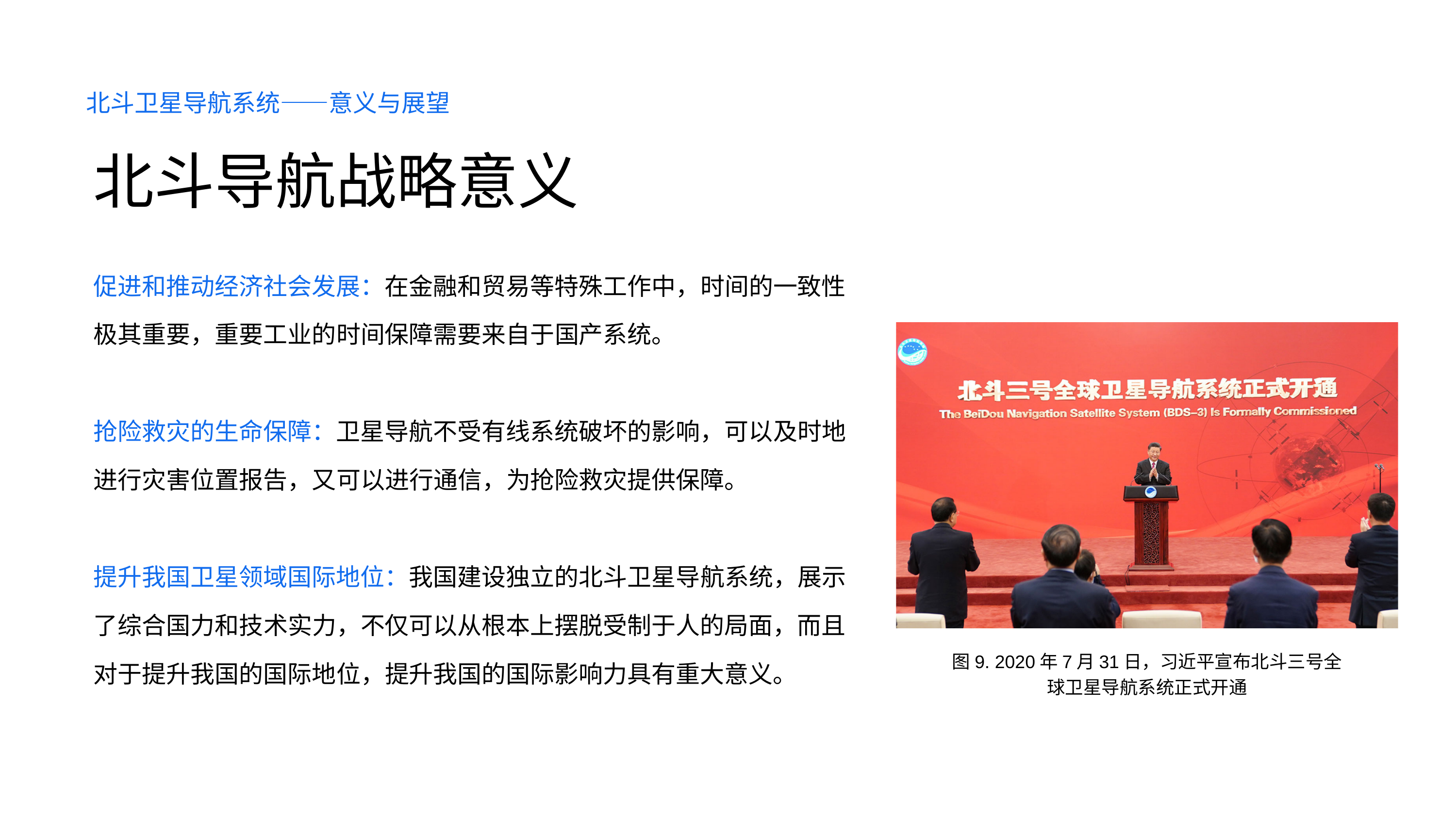

北斗卫星导航系统——意义与展望
北斗导航战略意义
促进和推动经济社会发展：在金融和贸易等特殊工作中，时间的一致性极其重要，重要工业的时间保障需要来自于国产系统。

抢险救灾的生命保障：卫星导航不受有线系统破坏的影响，可以及时地进行灾害位置报告，又可以进行通信，为抢险救灾提供保障。

提升我国卫星领域国际地位：我国建设独立的北斗卫星导航系统，展示了综合国力和技术实力，不仅可以从根本上摆脱受制于人的局面，而且对于提升我国的国际地位，提升我国的国际影响力具有重大意义。

图9. 2020年7月31日，习近平宣布北斗三号全球卫星导航系统正式开通